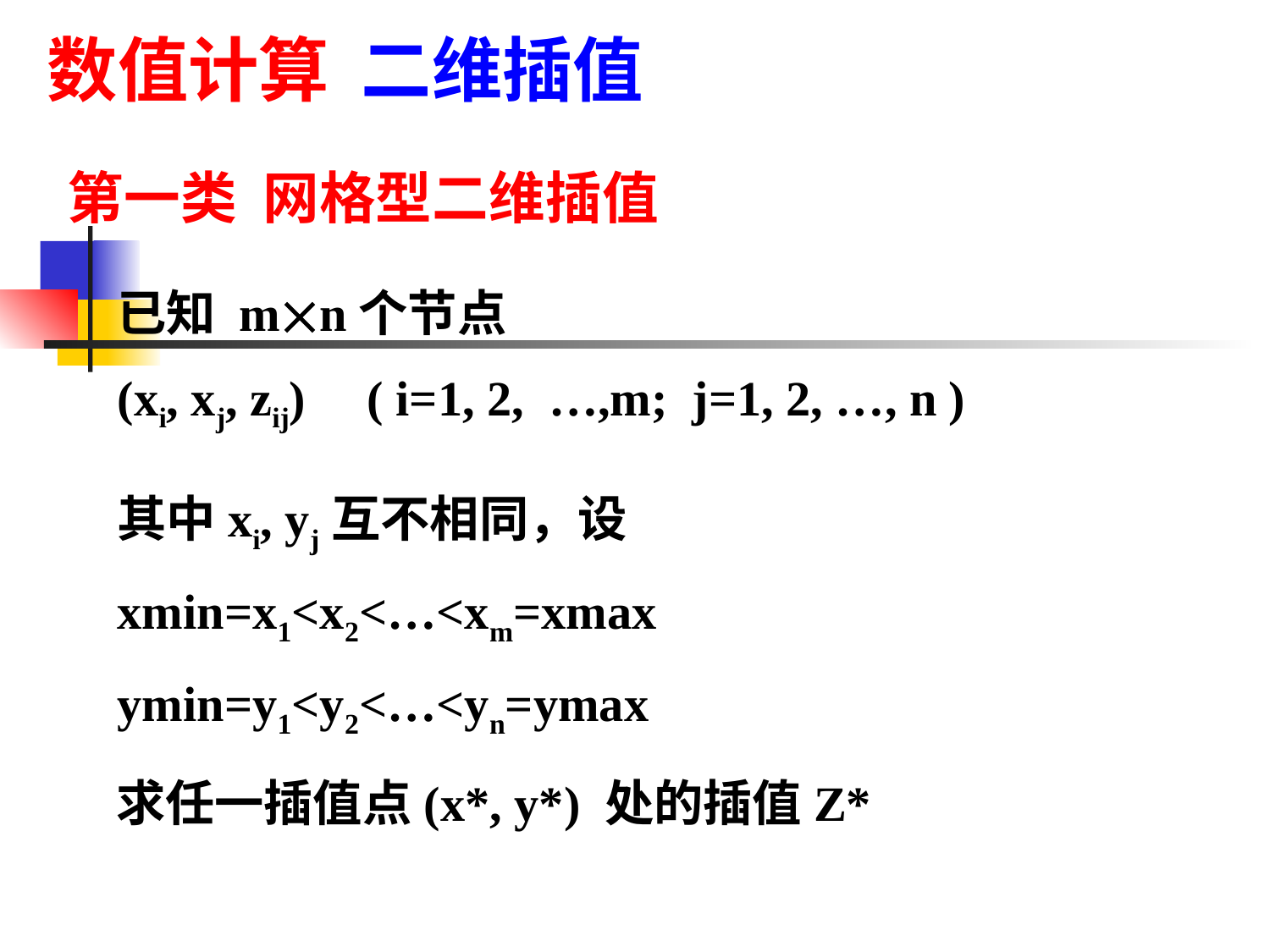

数值计算  二维插值
第一类  网格型二维插值
已知 m×n个节点
(xi, xj, zij)     ( i=1, 2,  …,m;  j=1, 2, …, n )
其中xi, yj互不相同，设
xmin=x1<x2<…<xm=xmax
ymin=y1<y2<…<yn=ymax
求任一插值点(x*, y*) 处的插值Z*
33